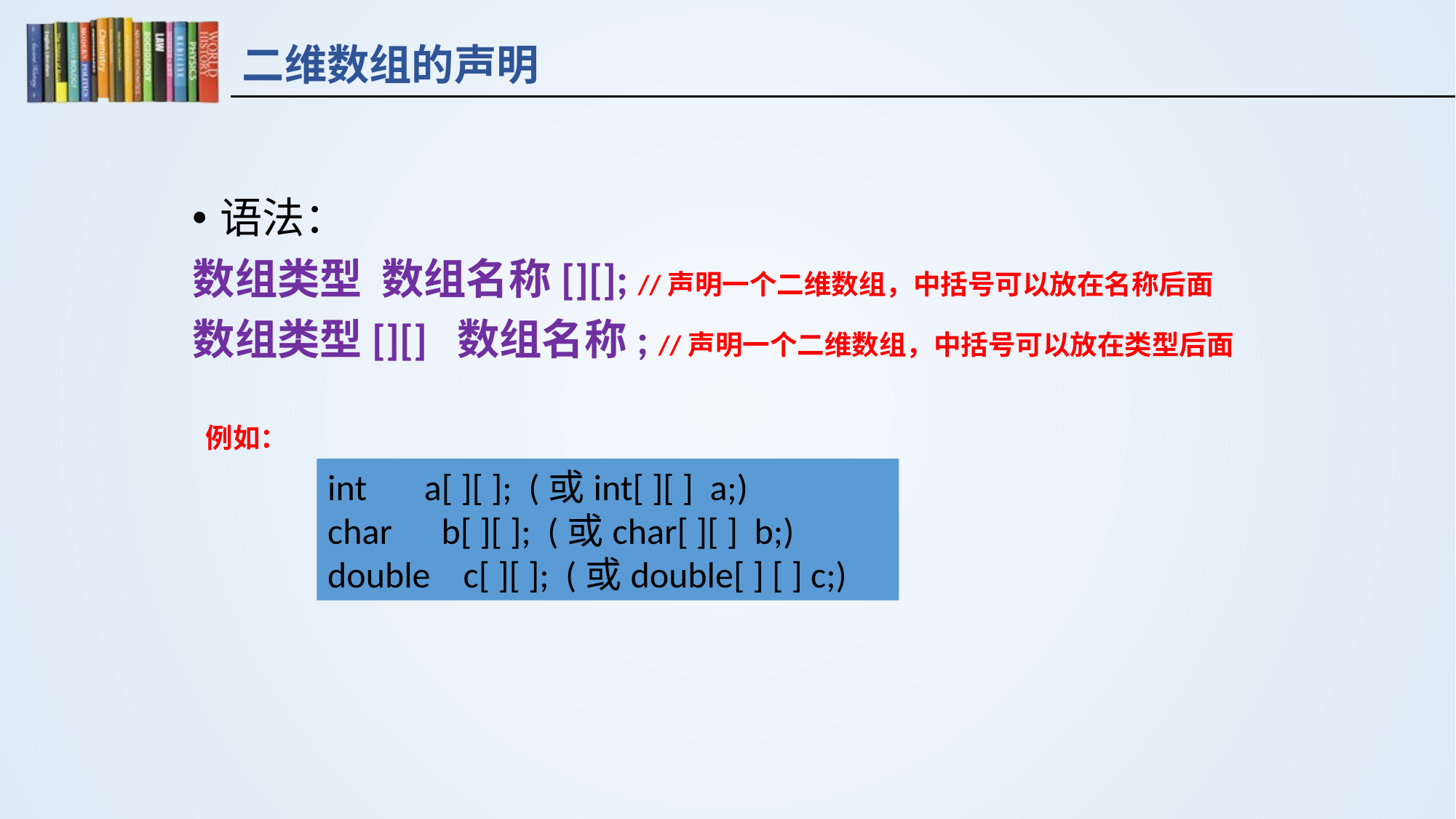

# 二维数组的声明
语法：
数组类型  数组名称[][]; //声明一个二维数组，中括号可以放在名称后面
数组类型[][]  数组名称; //声明一个二维数组，中括号可以放在类型后面

 例如：

int       a[ ][ ];  (或int[ ][ ]  a;)
char      b[ ][ ];  (或char[ ][ ]  b;)
double    c[ ][ ];  (或double[ ] [ ] c;)